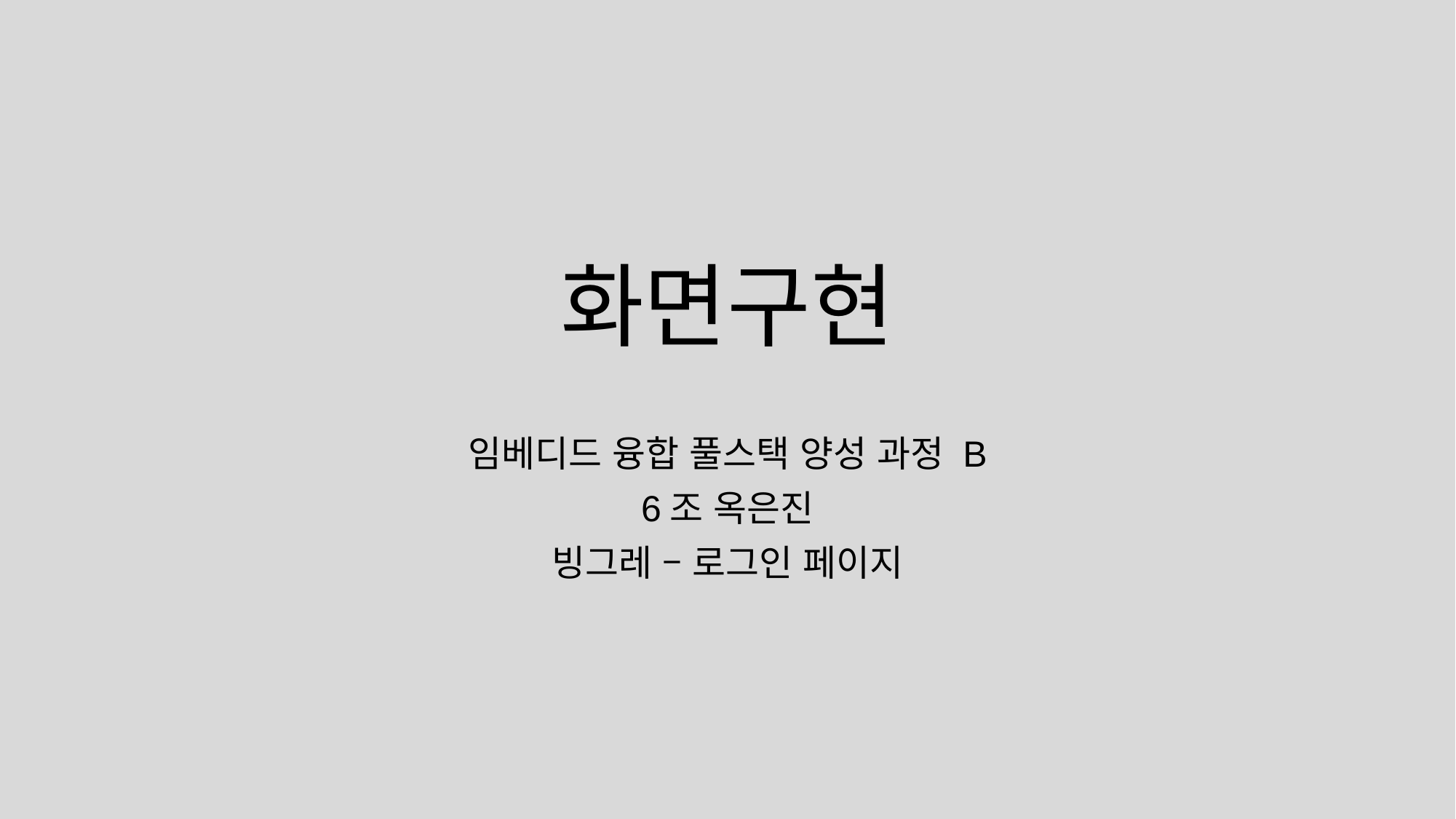

# 화면구현
임베디드 융합 풀스택 양성 과정 B
6조 옥은진
빙그레 – 로그인 페이지